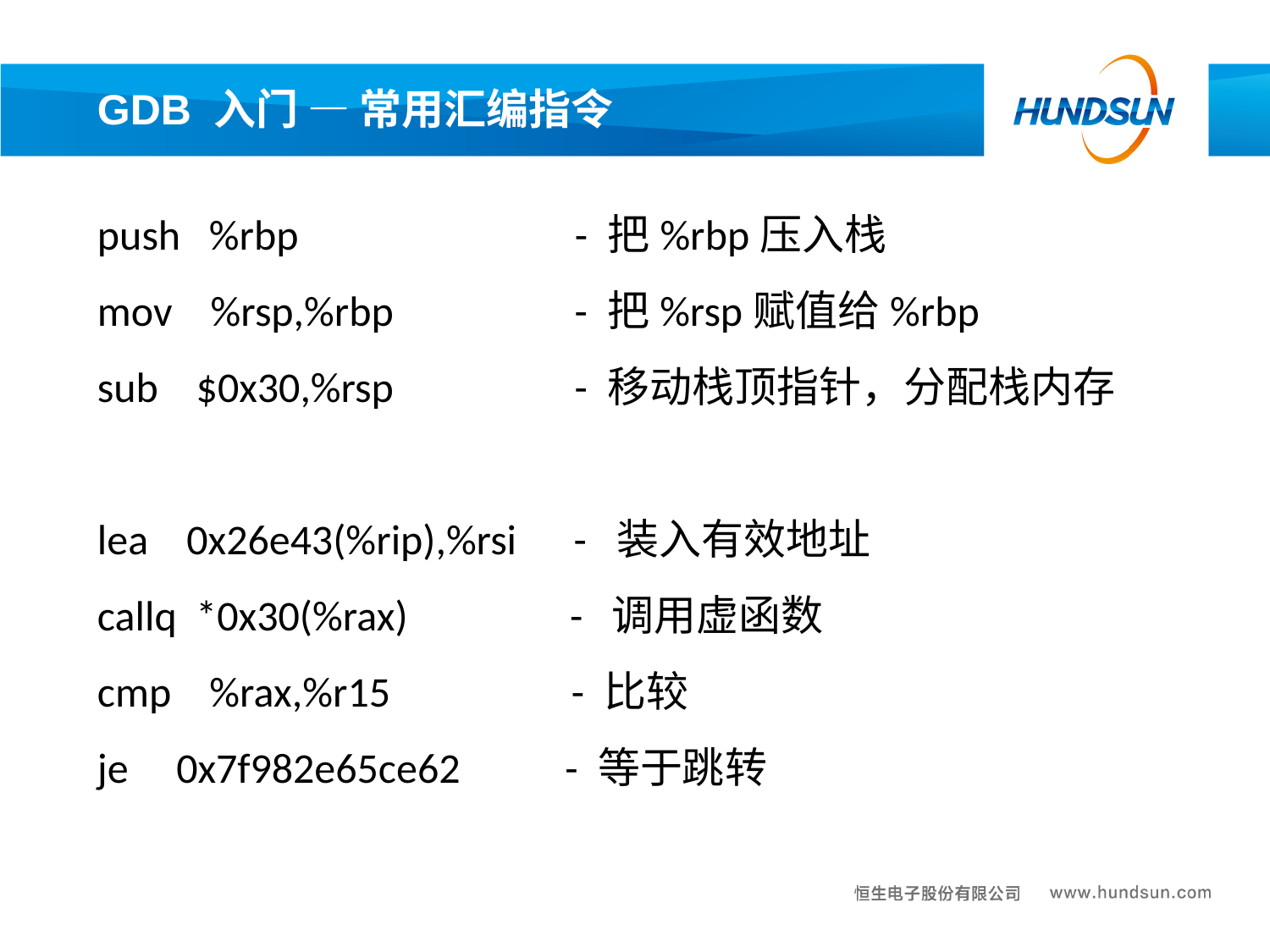

GDB 入门 — 常用汇编指令
push   %rbp                             - 把%rbp压入栈
mov    %rsp,%rbp                   - 把%rsp赋值给%rbp
sub    $0x30,%rsp                   - 移动栈顶指针，分配栈内存

lea    0x26e43(%rip),%rsi      -  装入有效地址
callq  *0x30(%rax)                 -  调用虚函数
cmp    %rax,%r15                   - 比较
je     0x7f982e65ce62           - 等于跳转